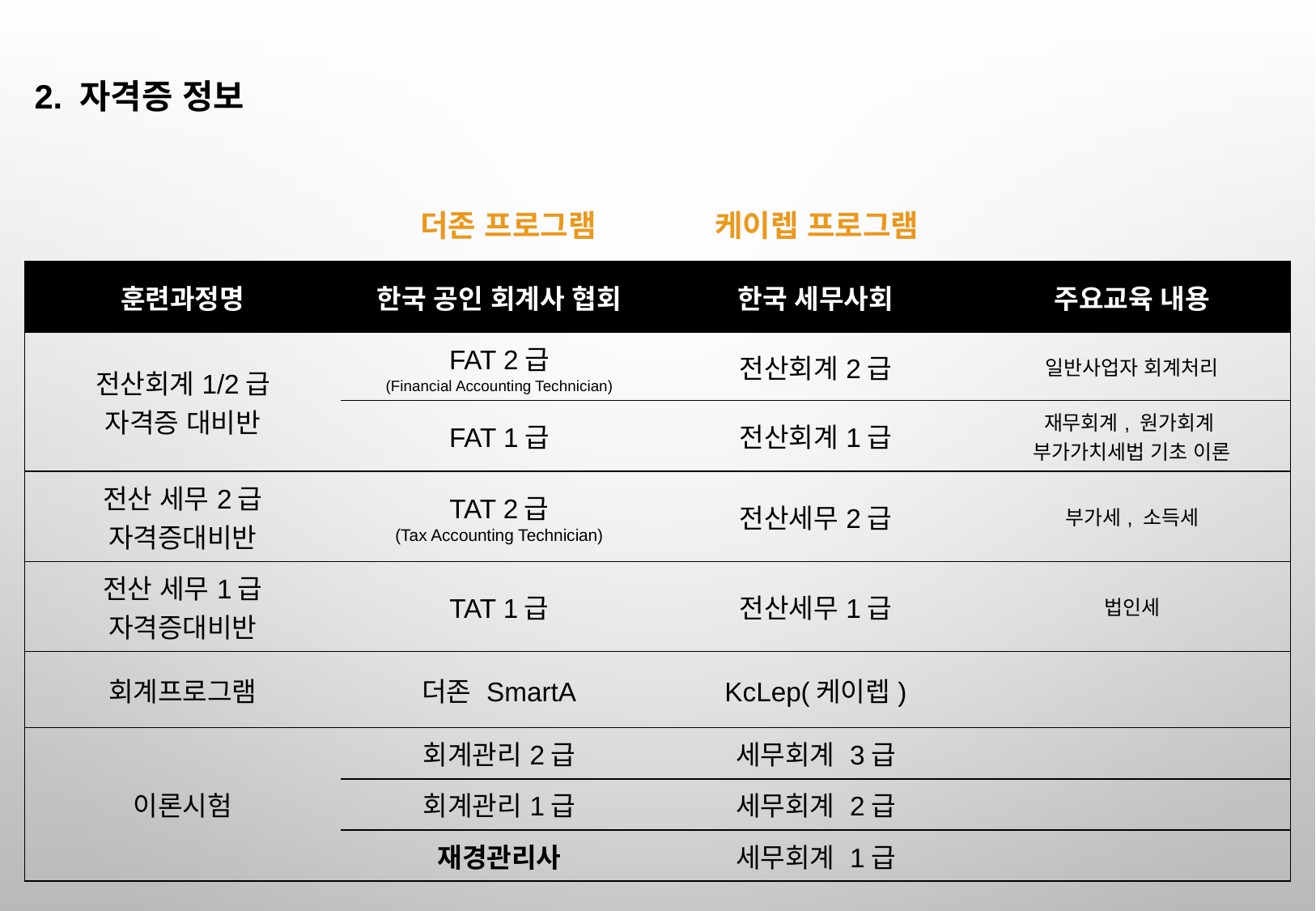

2. 자격증 정보
더존 프로그램
케이렙 프로그램
| 훈련과정명 | 한국 공인 회계사 협회 | 한국 세무사회 | 주요교육 내용 |
| --- | --- | --- | --- |
| 전산회계1/2급 자격증 대비반 | FAT 2급 (Financial Accounting Technician) | 전산회계2급 | 일반사업자 회계처리 |
|  | FAT 1급 | 전산회계1급 | 재무회계, 원가회계 부가가치세법 기초 이론 |
| 전산 세무2급 자격증대비반 | TAT 2급 (Tax Accounting Technician) | 전산세무2급 | 부가세, 소득세 |
| 전산 세무1급 자격증대비반 | TAT 1급 | 전산세무1급 | 법인세 |
| 회계프로그램 | 더존 SmartA | KcLep(케이렙) |  |
| 이론시험 | 회계관리2급 | 세무회계 3급 |  |
|  | 회계관리1급 | 세무회계 2급 |  |
|  | 재경관리사 | 세무회계 1급 |  |